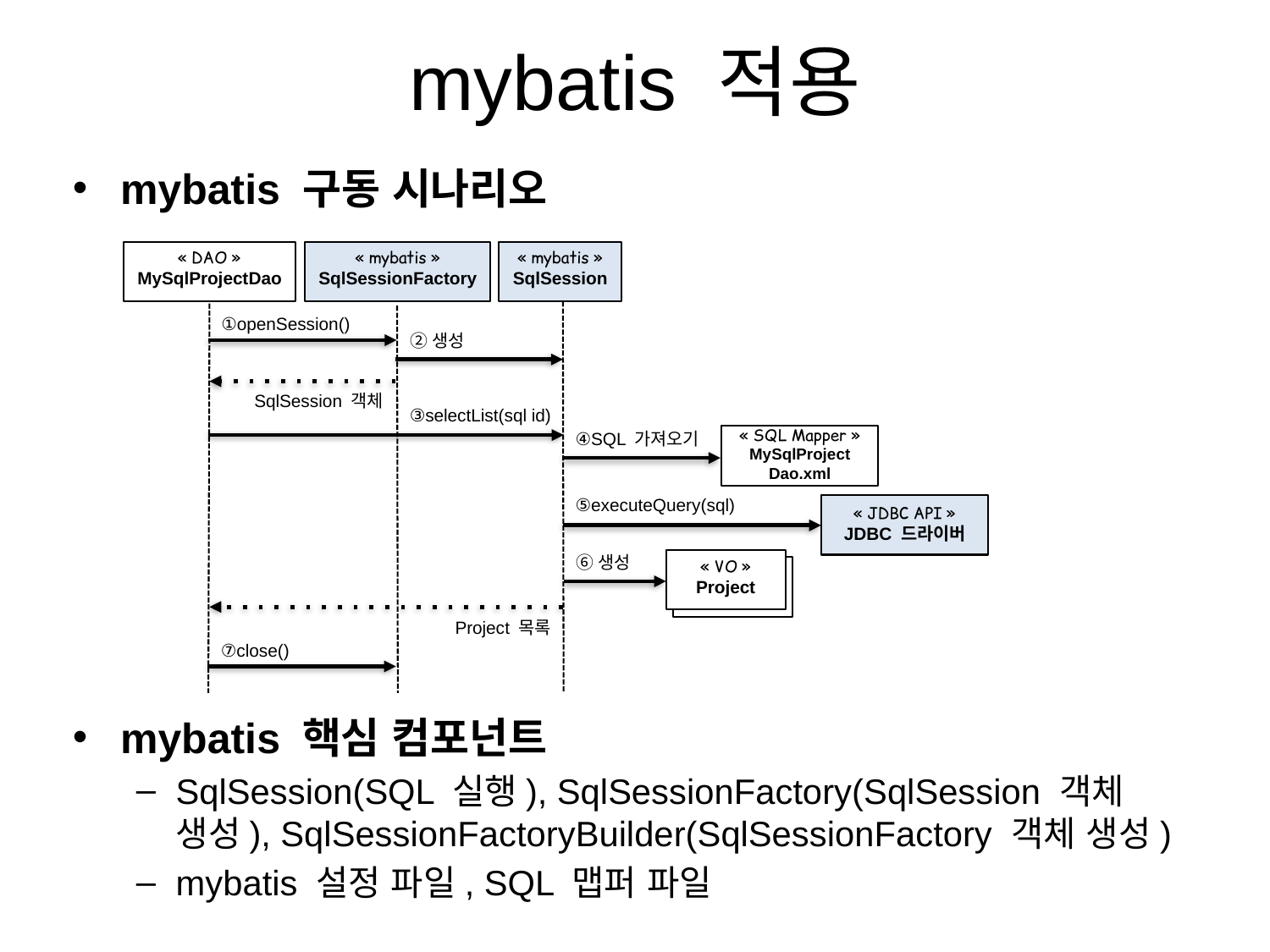

# mybatis 적용
mybatis 구동 시나리오
« mybatis »
SqlSession

« DAO »
MySqlProjectDao

« mybatis »
SqlSessionFactory

①openSession()
②생성
SqlSession 객체
③selectList(sql id)
« SQL Mapper »
MySqlProject
Dao.xml

④SQL 가져오기
⑤executeQuery(sql)

« JDBC API »
JDBC 드라이버
⑥생성

« VO »
Project

« List »
Project
Project 목록
⑦close()
mybatis 핵심 컴포넌트
SqlSession(SQL 실행), SqlSessionFactory(SqlSession 객체 생성), SqlSessionFactoryBuilder(SqlSessionFactory 객체 생성)
mybatis 설정 파일, SQL 맵퍼 파일